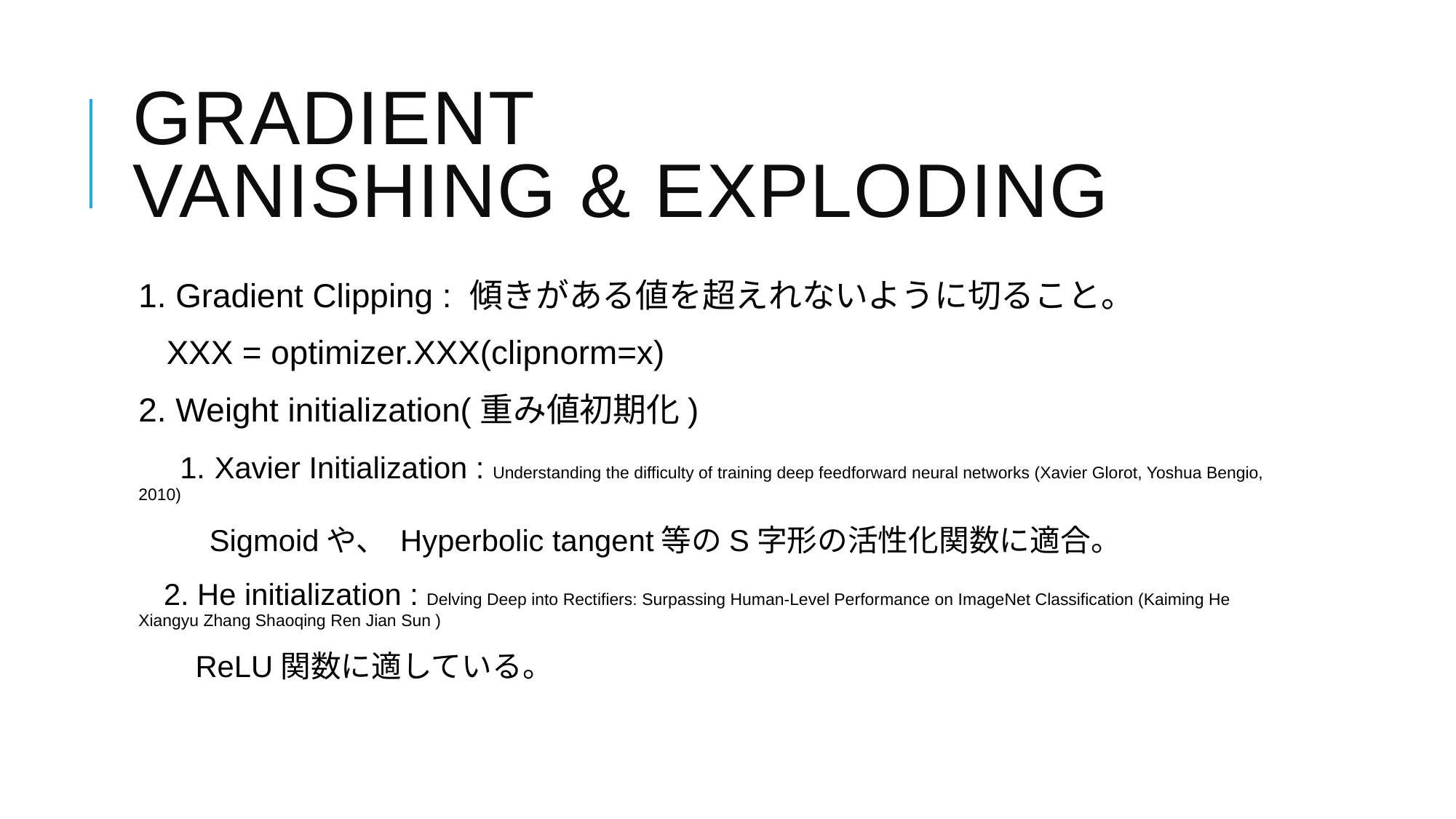

# Gradient vanishing & Exploding
1. Gradient Clipping : 傾きがある値を超えれないように切ること。
   XXX = optimizer.XXX(clipnorm=x)
2. Weight initialization(重み値初期化)
　1. Xavier Initialization : Understanding the difficulty of training deep feedforward neural networks (Xavier Glorot, Yoshua Bengio, 2010)
　　　　Sigmoidや、 Hyperbolic tangent等のS字形の活性化関数に適合。
   2. He initialization : Delving Deep into Rectifiers: Surpassing Human-Level Performance on ImageNet Classification (Kaiming He Xiangyu Zhang Shaoqing Ren Jian Sun )
            ReLU関数に適している。